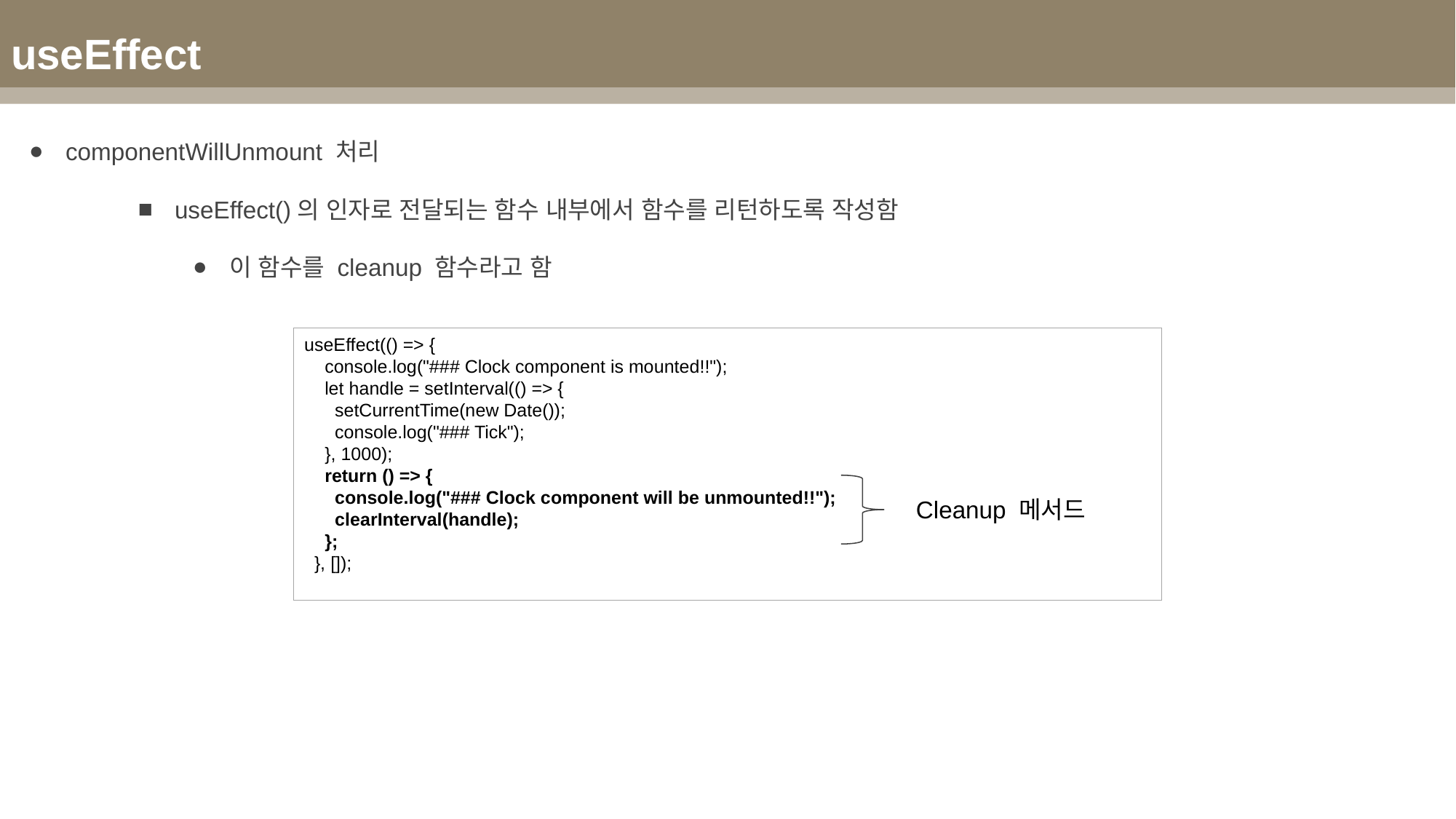

useEffect
componentWillUnmount 처리
useEffect()의 인자로 전달되는 함수 내부에서 함수를 리턴하도록 작성함
이 함수를 cleanup 함수라고 함
useEffect(() => {
    console.log("### Clock component is mounted!!");
    let handle = setInterval(() => {
      setCurrentTime(new Date());
      console.log("### Tick");
    }, 1000);
    return () => {
      console.log("### Clock component will be unmounted!!");
      clearInterval(handle);
    };
  }, []);

Cleanup 메서드